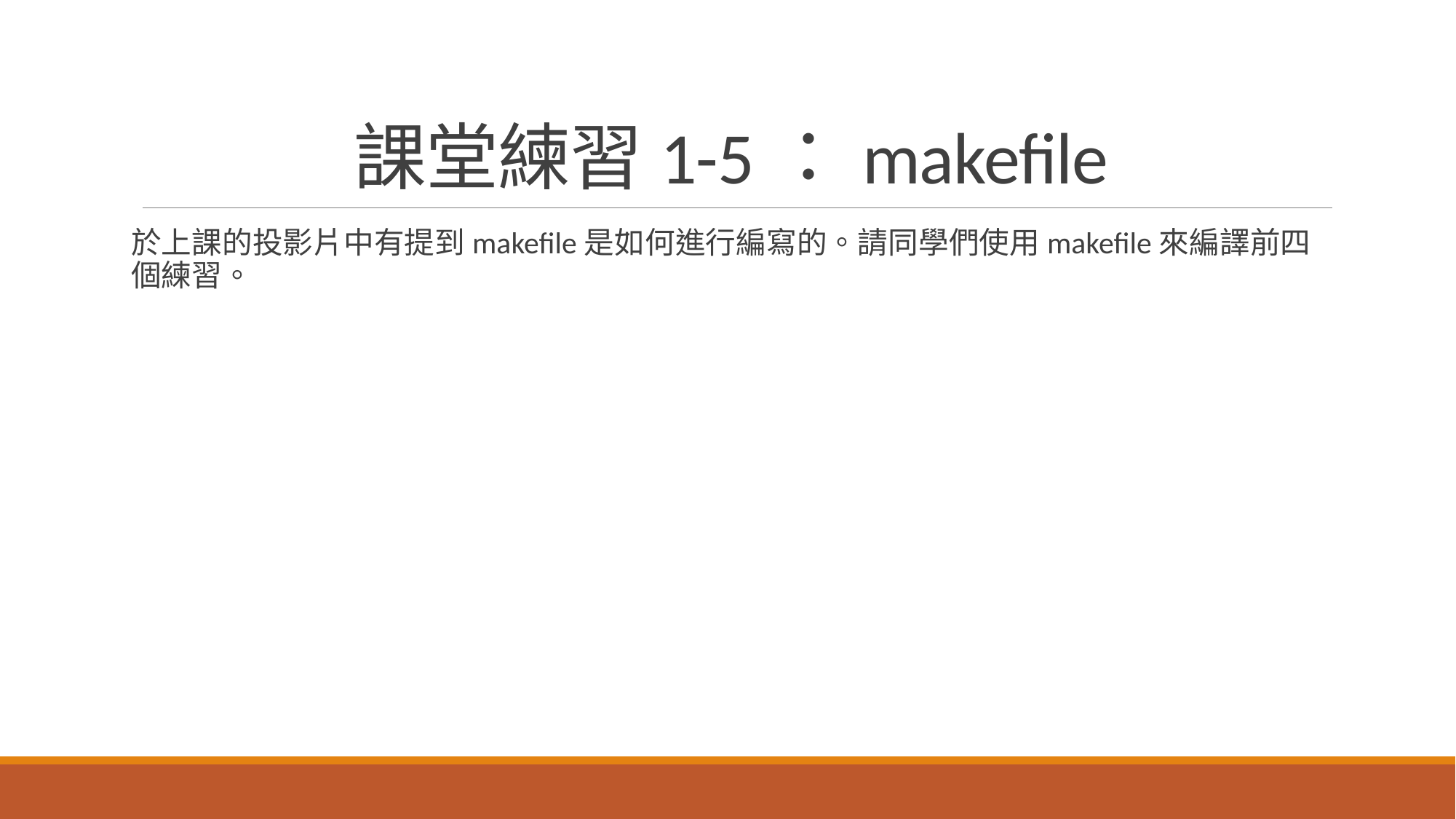

# 課堂練習1-5：makefile
於上課的投影片中有提到makefile是如何進行編寫的。請同學們使用makefile來編譯前四個練習。